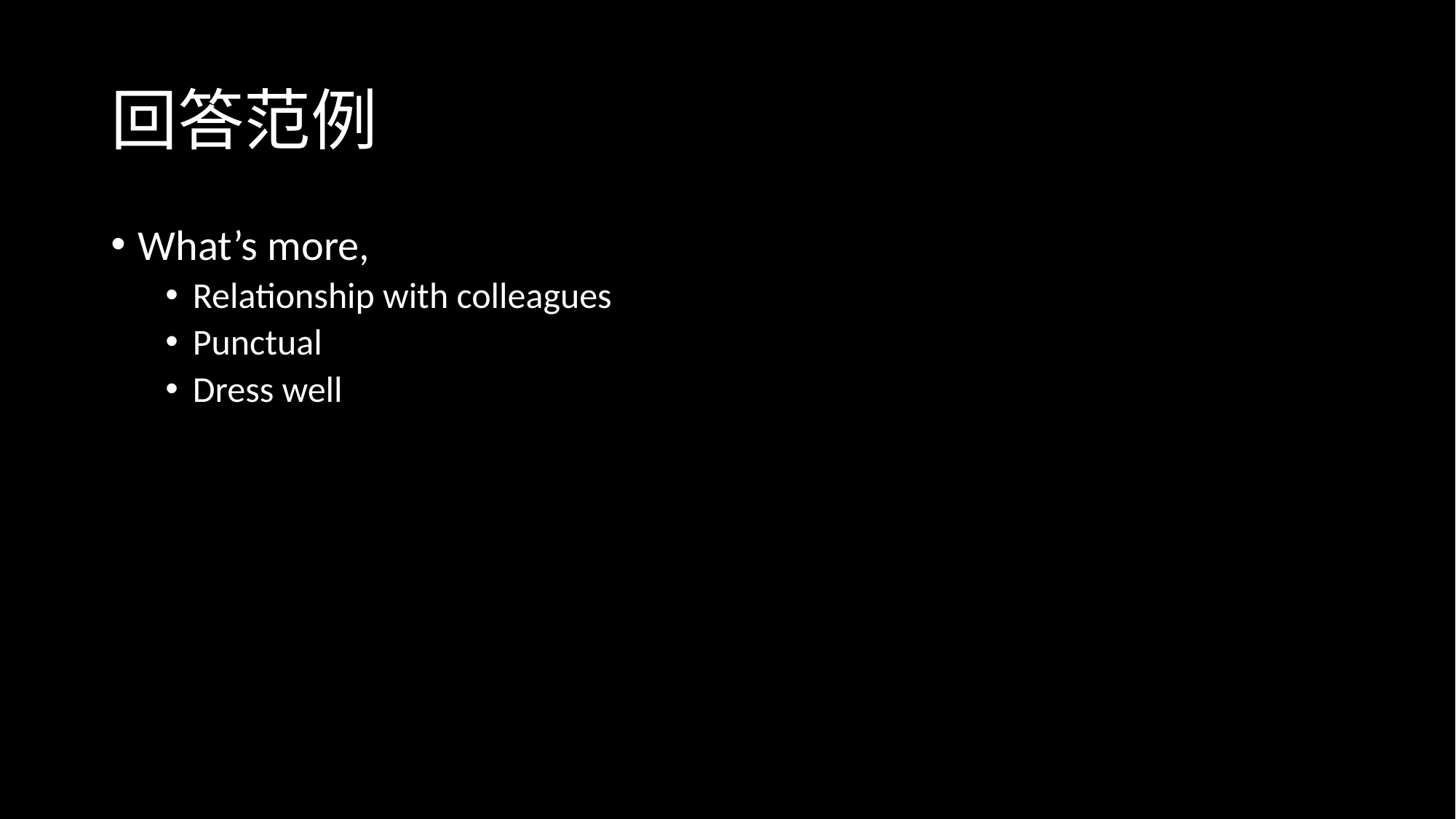

# 回答范例
What’s more,
Relationship with colleagues
Punctual
Dress well